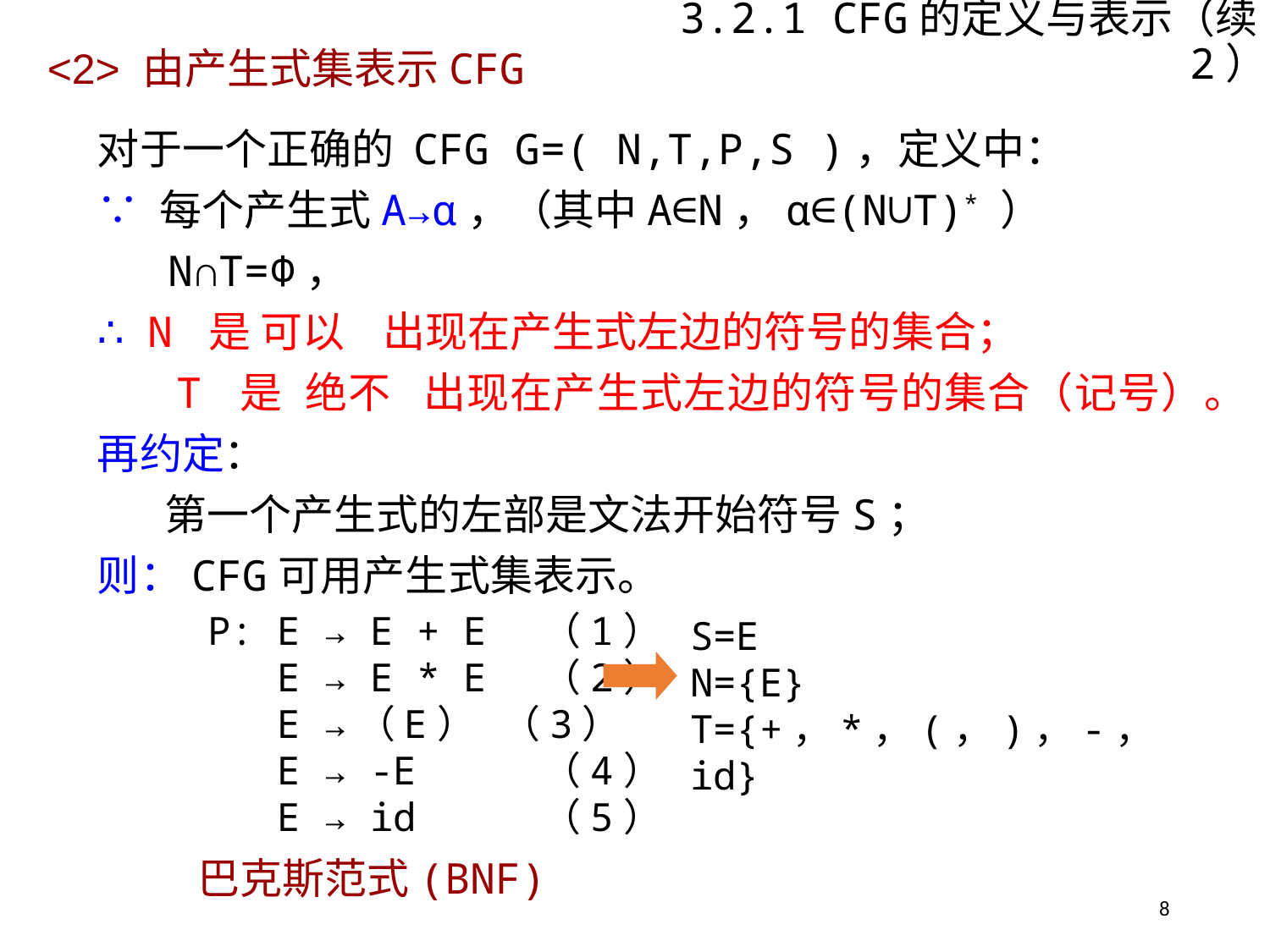

# 3.2.1 CFG的定义与表示（续2）
<2> 由产生式集表示CFG
对于一个正确的 CFG G=( N,T,P,S )，定义中：
∵ 每个产生式A→α，（其中A∈N，α∈(N∪T)* ）
      N∩T=Φ，
∴  N 是 可以    出现在产生式左边的符号的集合；
   T 是  绝不   出现在产生式左边的符号的集合（记号）。
再约定：
      第一个产生式的左部是文法开始符号S；
则：CFG可用产生式集表示。
P: E → E + E  （1）
   E → E * E  （2）
   E →（E）   （3）
   E → -E     （4）
   E → id     （5）
S=E
N={E}
T={+，*，(，)，-，id}

巴克斯范式(BNF)
8